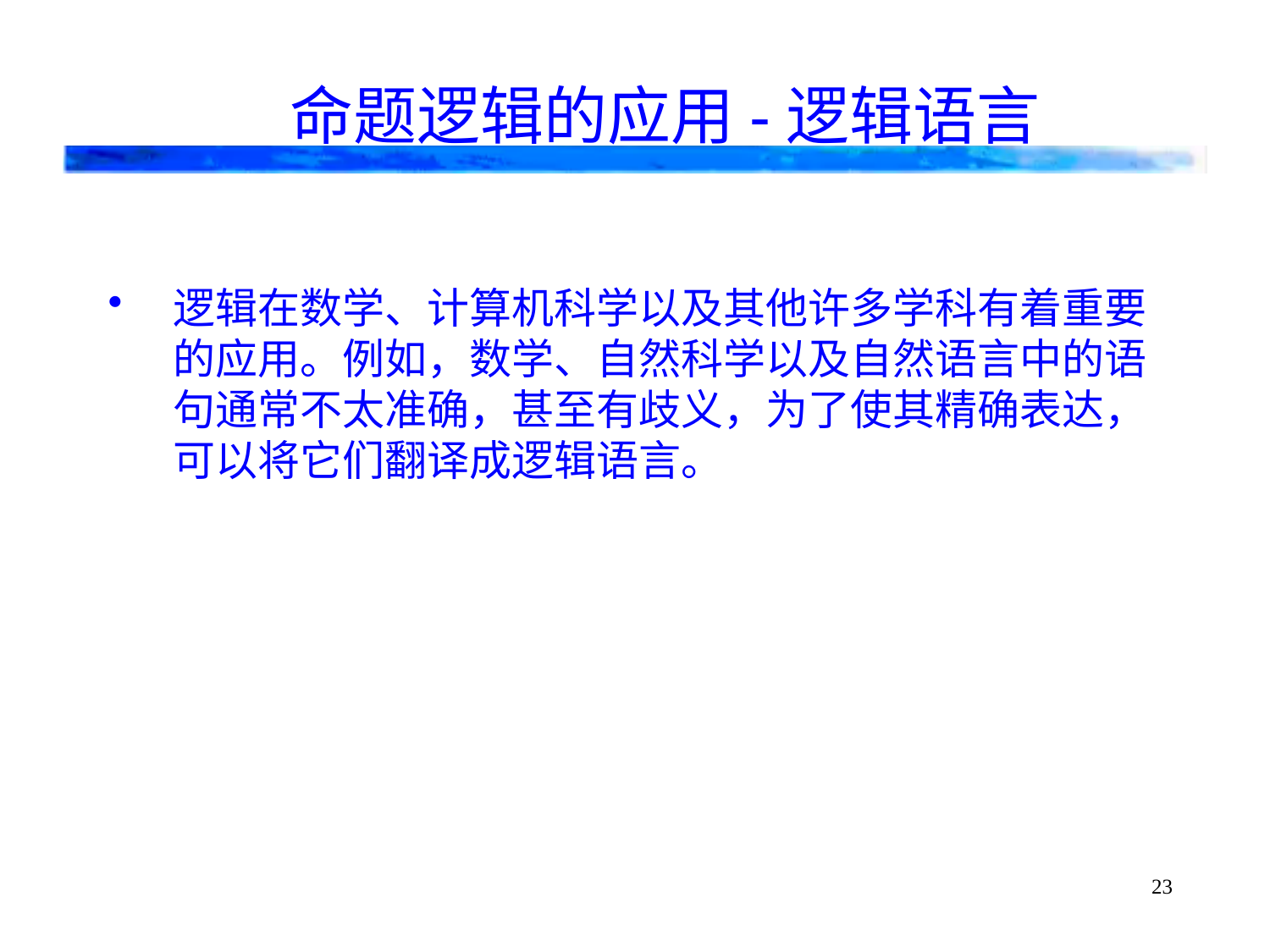

逻辑在数学、计算机科学以及其他许多学科有着重要的应用。例如，数学、自然科学以及自然语言中的语句通常不太准确，甚至有歧义，为了使其精确表达，可以将它们翻译成逻辑语言。

命题逻辑的应用-逻辑语言
23